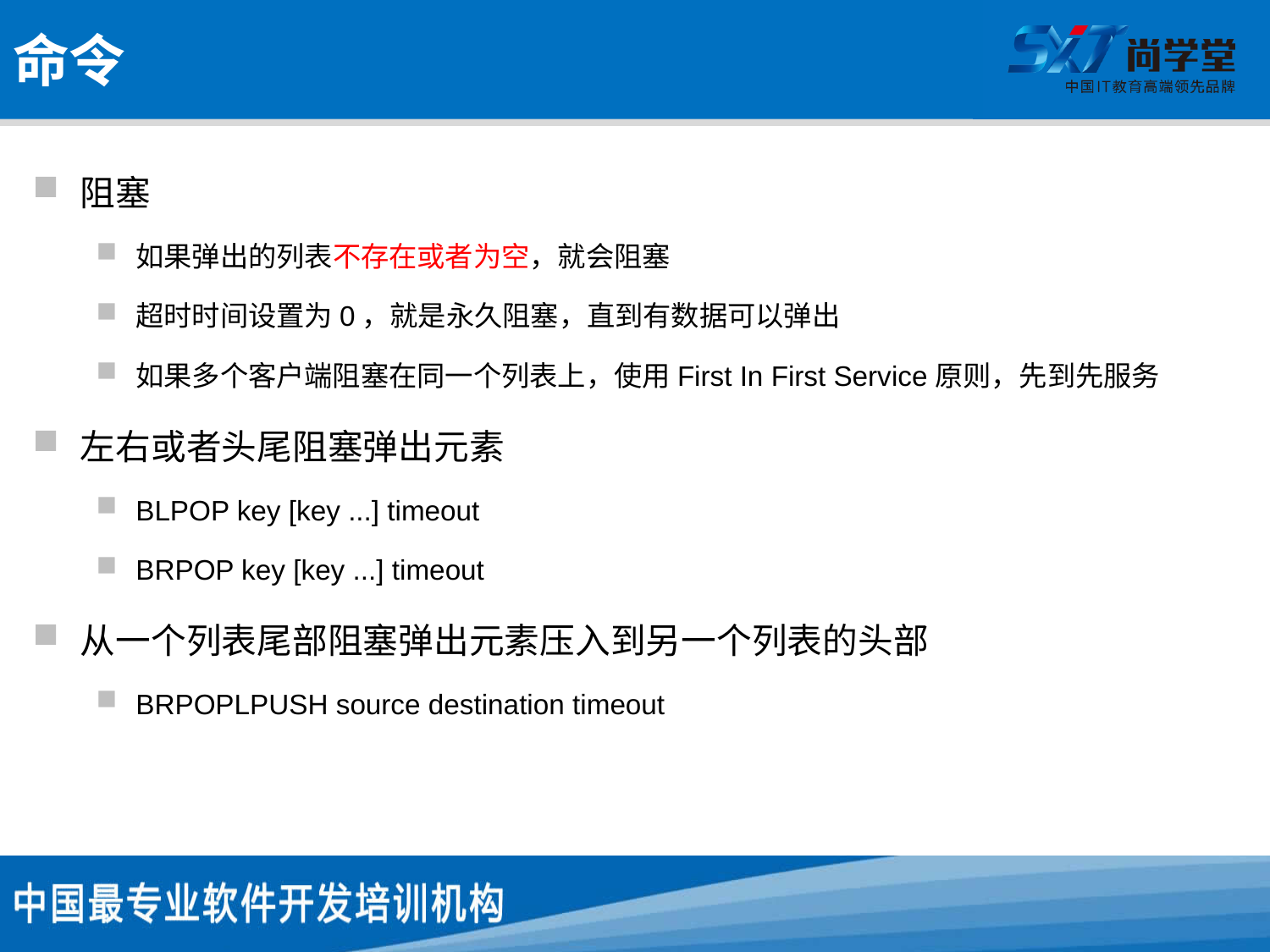

# 命令
阻塞
如果弹出的列表不存在或者为空，就会阻塞
超时时间设置为0，就是永久阻塞，直到有数据可以弹出
如果多个客户端阻塞在同一个列表上，使用First In First Service原则，先到先服务
左右或者头尾阻塞弹出元素
BLPOP key [key ...] timeout
BRPOP key [key ...] timeout
从一个列表尾部阻塞弹出元素压入到另一个列表的头部
BRPOPLPUSH source destination timeout